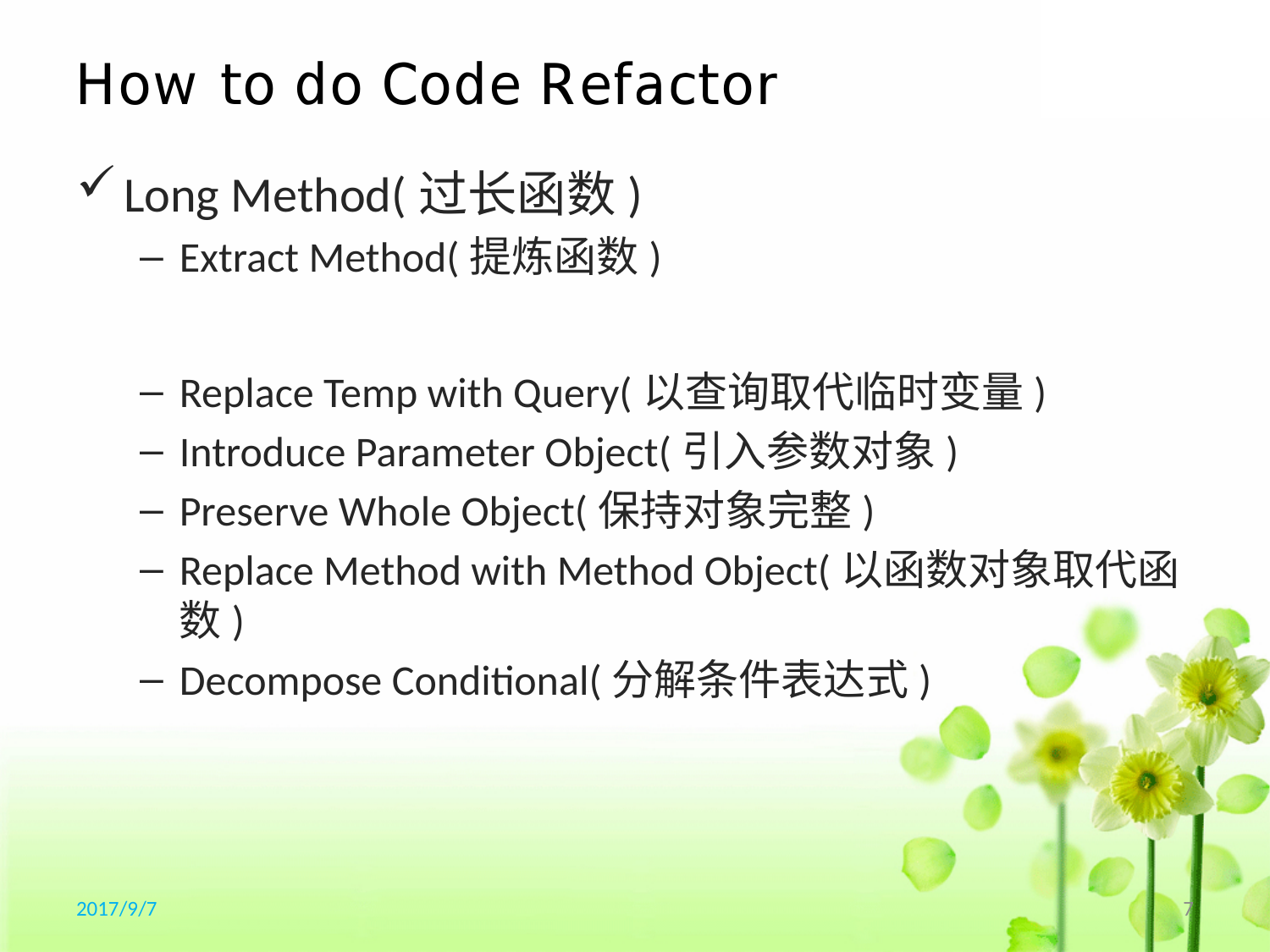

# How to do Code Refactor
Long Method(过长函数)
Extract Method(提炼函数)

Replace Temp with Query(以查询取代临时变量)
Introduce Parameter Object(引入参数对象)
Preserve Whole Object(保持对象完整)
Replace Method with Method Object(以函数对象取代函数)
Decompose Conditional(分解条件表达式)
2017/9/7
7